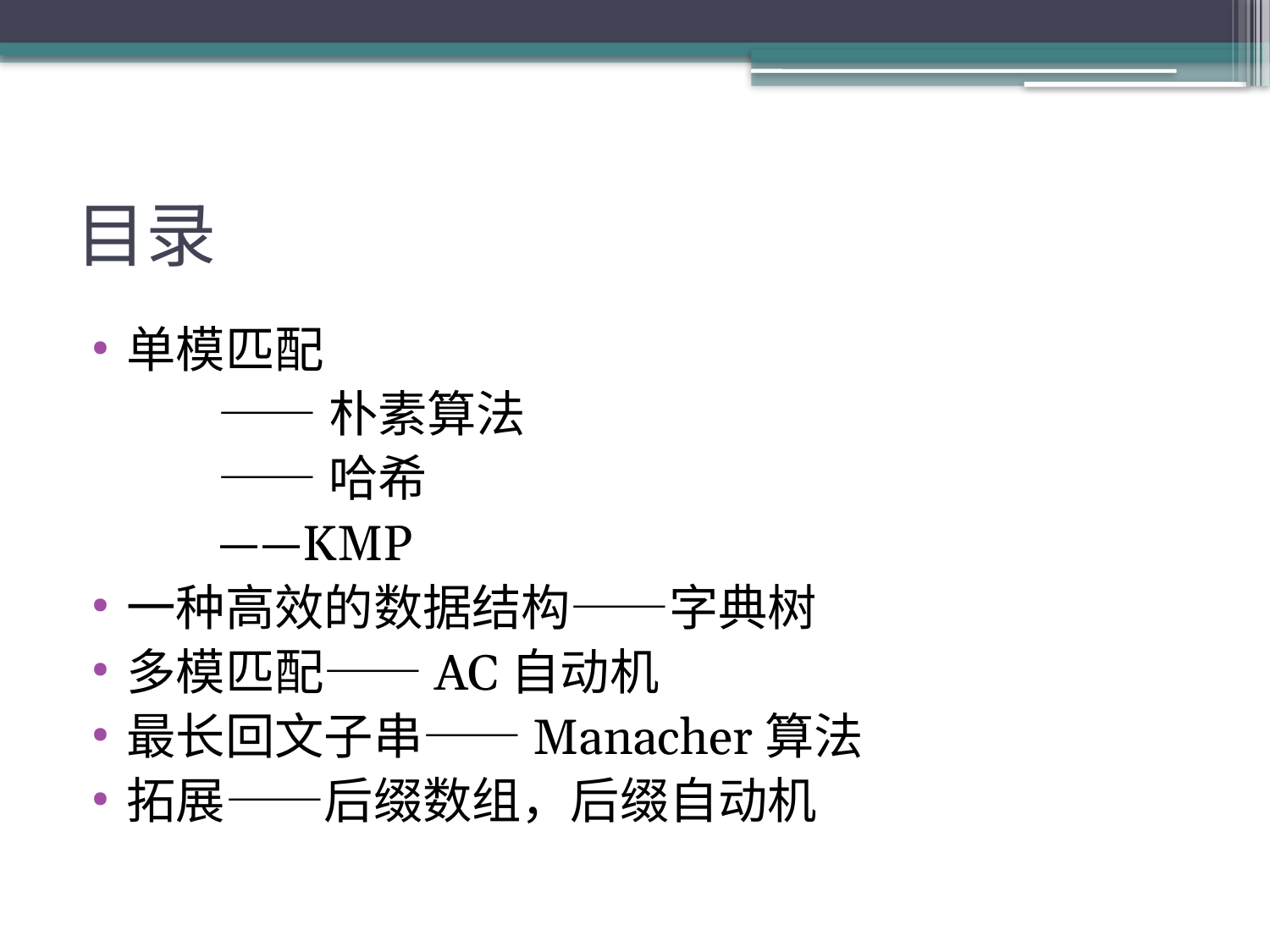

# 目录
单模匹配
	——朴素算法
	——哈希
	——KMP
一种高效的数据结构——字典树
多模匹配——AC自动机
最长回文子串——Manacher算法
拓展——后缀数组，后缀自动机